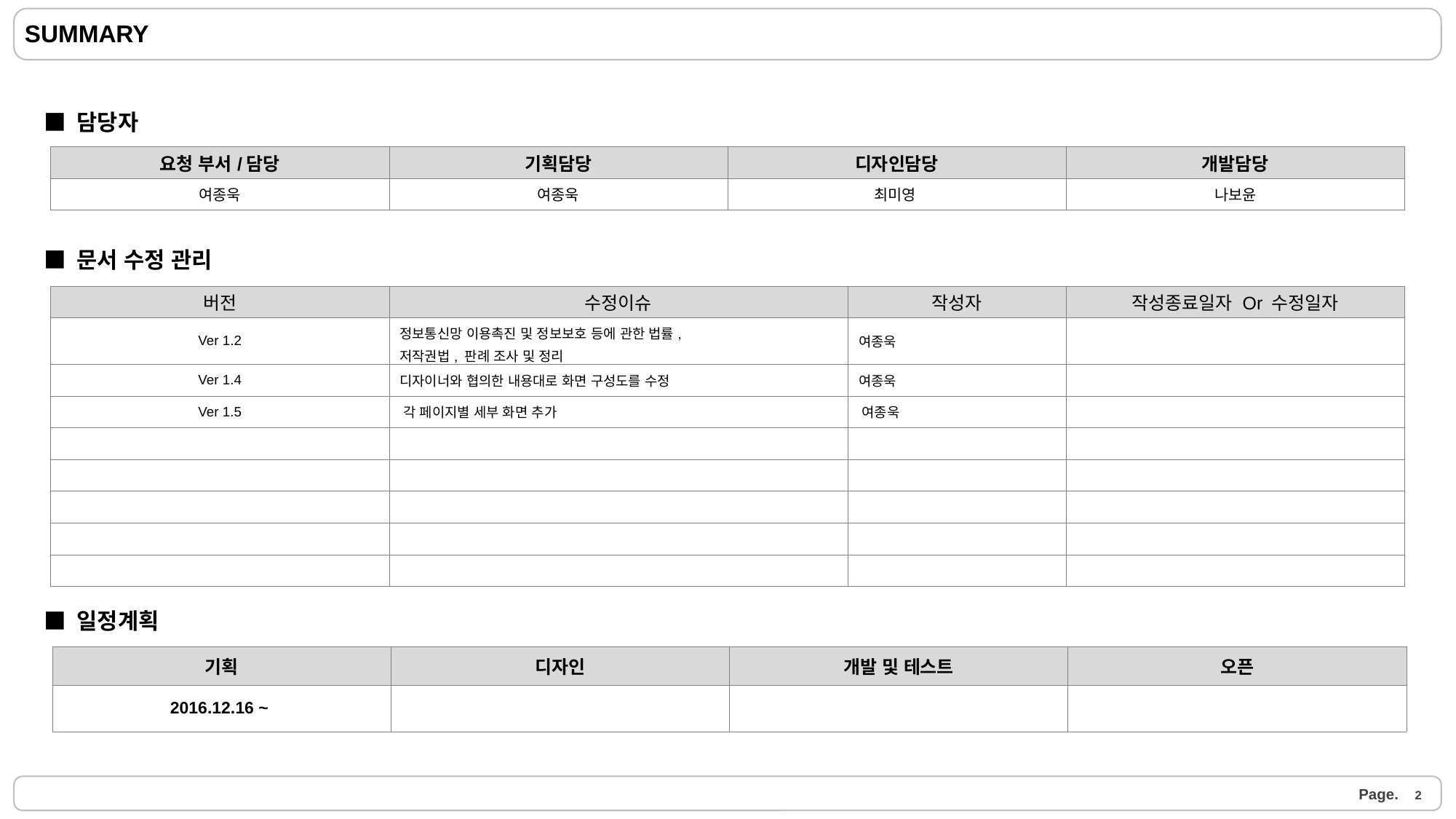

SUMMARY
■ 담당자
| 요청 부서/담당 | 기획담당 | 디자인담당 | 개발담당 |
| --- | --- | --- | --- |
| 여종욱 | 여종욱 | 최미영 | 나보윤 |
■ 문서 수정 관리
| 버전 | 수정이슈 | 작성자 | 작성종료일자 Or 수정일자 |
| --- | --- | --- | --- |
| Ver 1.2 | 정보통신망 이용촉진 및 정보보호 등에 관한 법률, 저작권법, 판례 조사 및 정리 | 여종욱 |  |
| Ver 1.4 | 디자이너와 협의한 내용대로 화면 구성도를 수정 | 여종욱 |  |
| Ver 1.5 | 각 페이지별 세부 화면 추가 | 여종욱 |  |
|  |  |  |  |
|  |  |  |  |
|  |  |  |  |
|  |  |  |  |
|  |  |  |  |
■ 일정계획
| 기획 | 디자인 | 개발 및 테스트 | 오픈 |
| --- | --- | --- | --- |
| 2016.12.16 ~ |  |  |  |
2